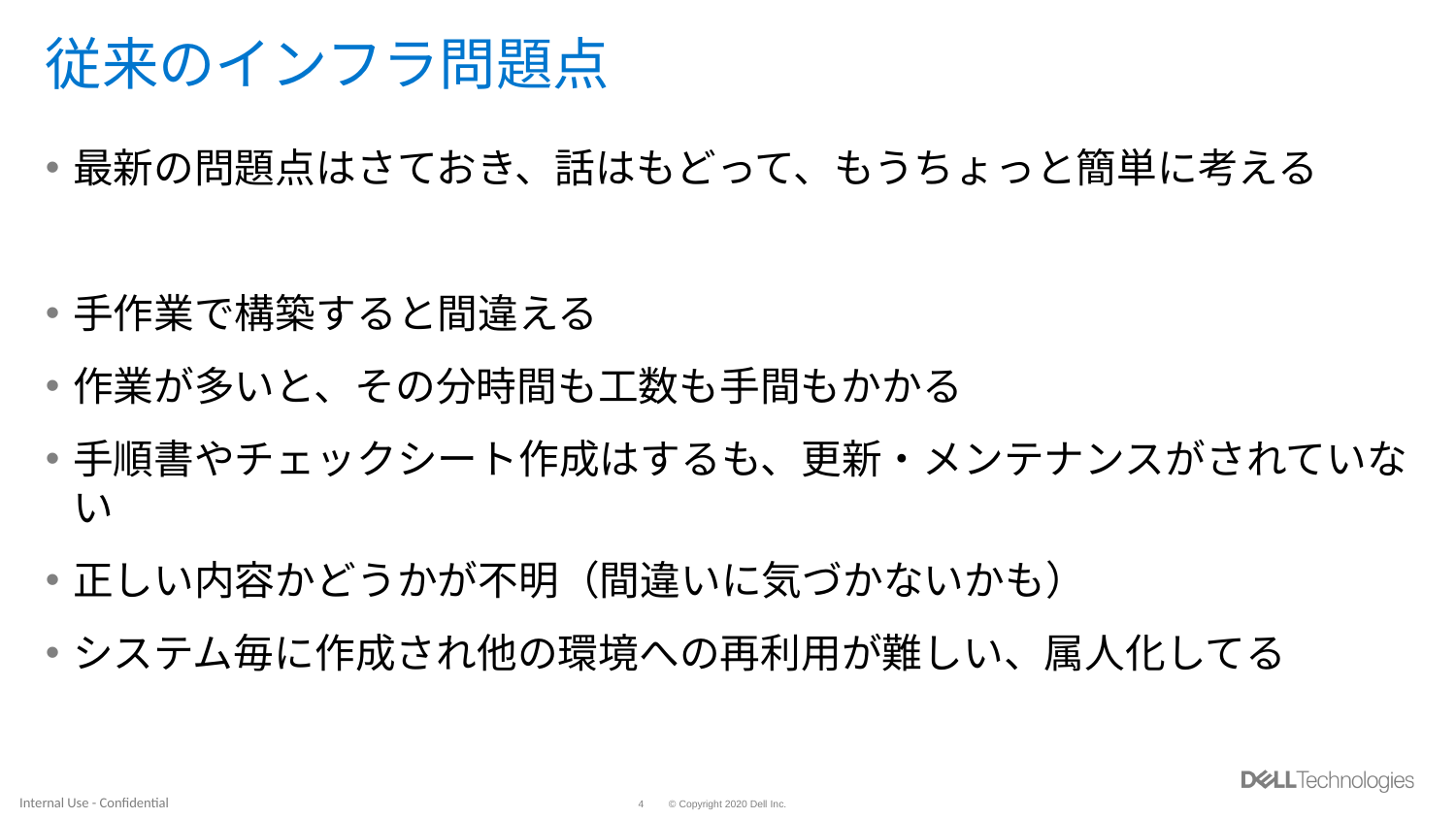

# 従来のインフラ問題点
最新の問題点はさておき、話はもどって、もうちょっと簡単に考える

手作業で構築すると間違える
作業が多いと、その分時間も工数も手間もかかる
手順書やチェックシート作成はするも、更新・メンテナンスがされていない
正しい内容かどうかが不明（間違いに気づかないかも）
システム毎に作成され他の環境への再利用が難しい、属人化してる